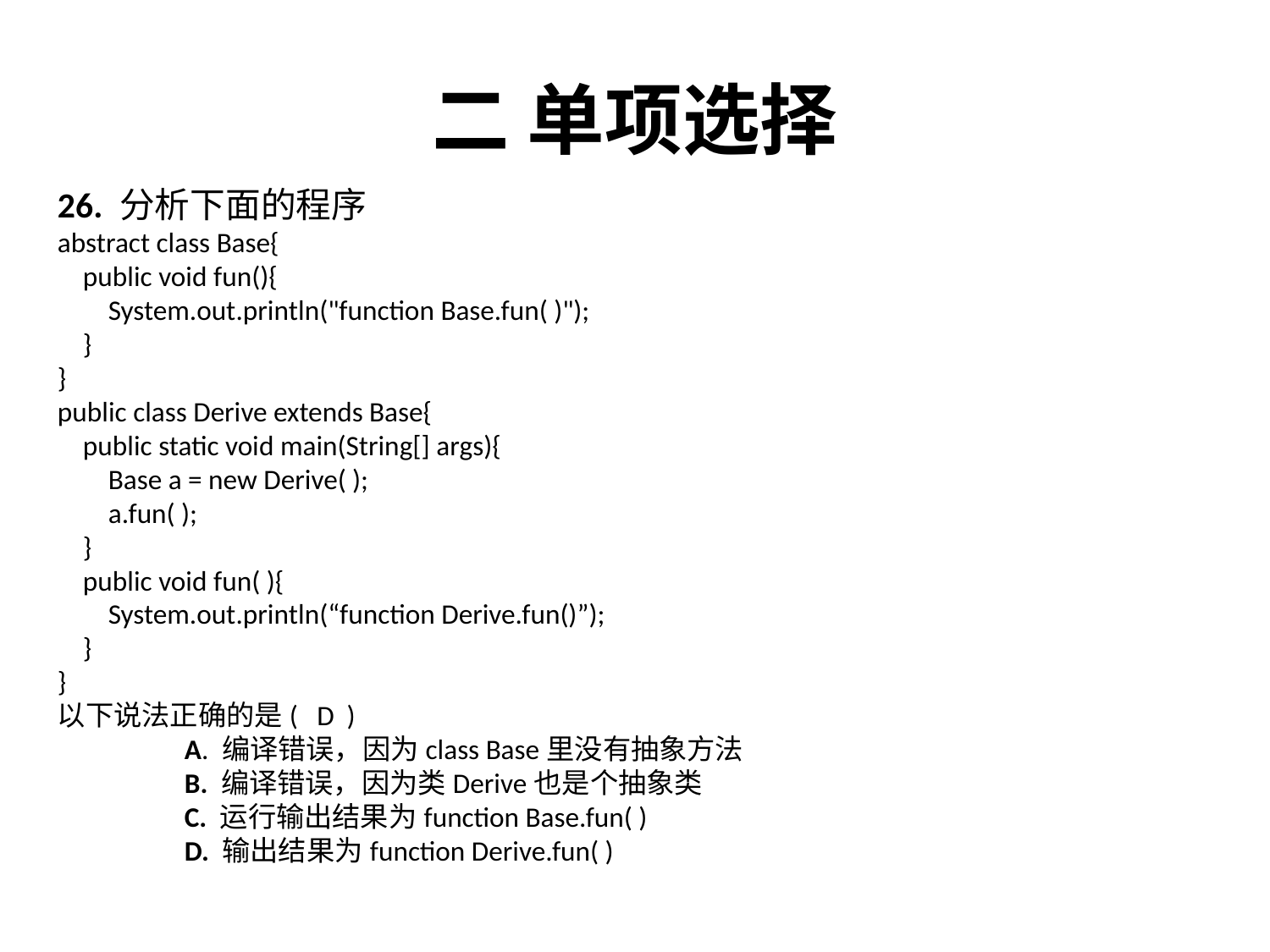

# 二 单项选择
26. 分析下面的程序
abstract class Base{
    public void fun(){
        System.out.println("function Base.fun( )");
    }
}
public class Derive extends Base{
    public static void main(String[] args){
        Base a = new Derive( );
        a.fun( );
    }
    public void fun( ){
        System.out.println(“function Derive.fun()”);
    }
}
以下说法正确的是(   D  )
	A. 编译错误，因为class Base里没有抽象方法
	B. 编译错误，因为类Derive也是个抽象类
	C. 运行输出结果为function Base.fun( )
	D. 输出结果为function Derive.fun( )